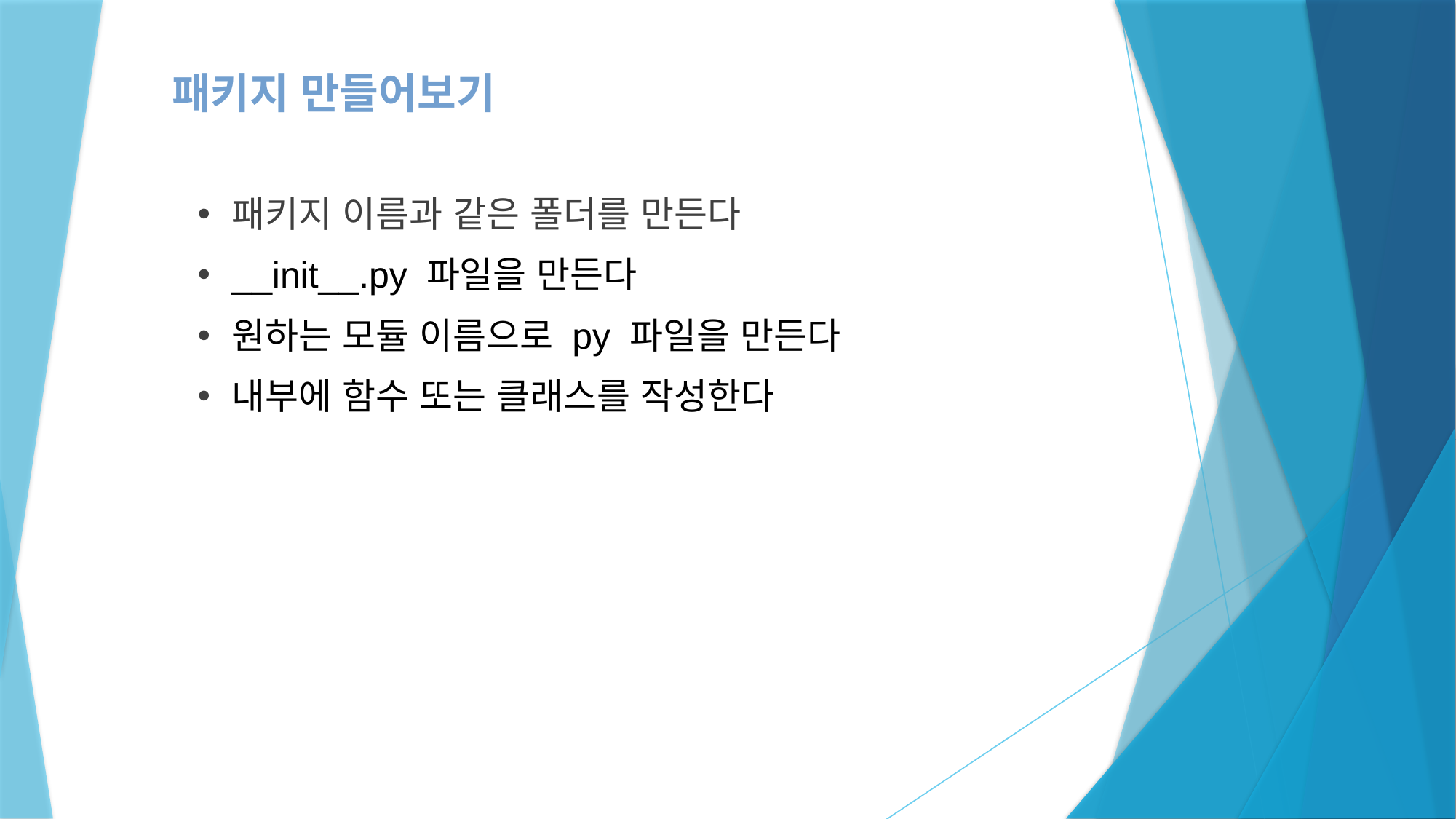

패키지 만들어보기
패키지 이름과 같은 폴더를 만든다
__init__.py 파일을 만든다
원하는 모듈 이름으로 py 파일을 만든다
내부에 함수 또는 클래스를 작성한다